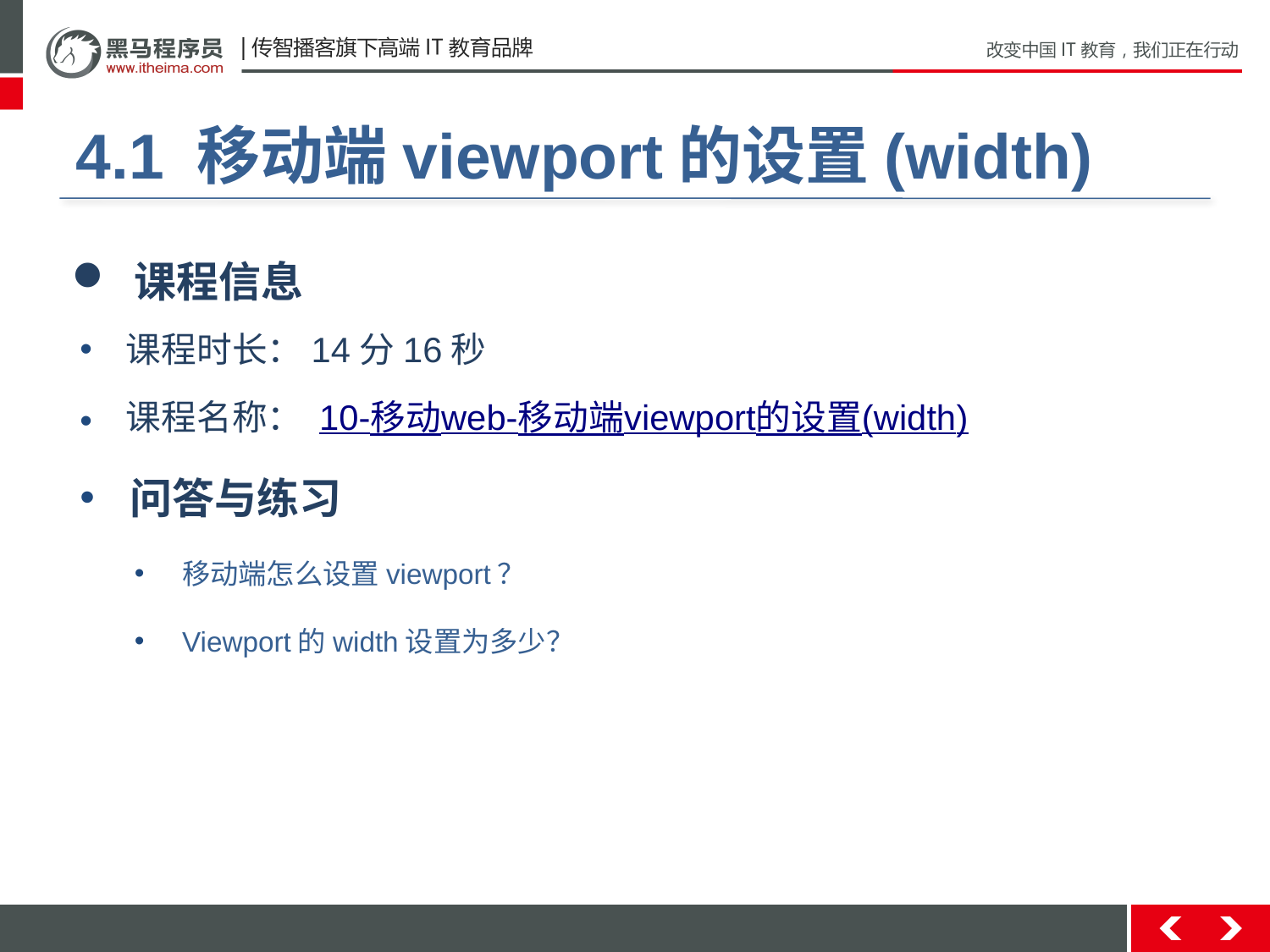

#
4.1 移动端viewport的设置(width)
 课程信息
 课程时长：14分16秒
 课程名称： 10-移动web-移动端viewport的设置(width)
 问答与练习
移动端怎么设置viewport？
Viewport的width设置为多少？